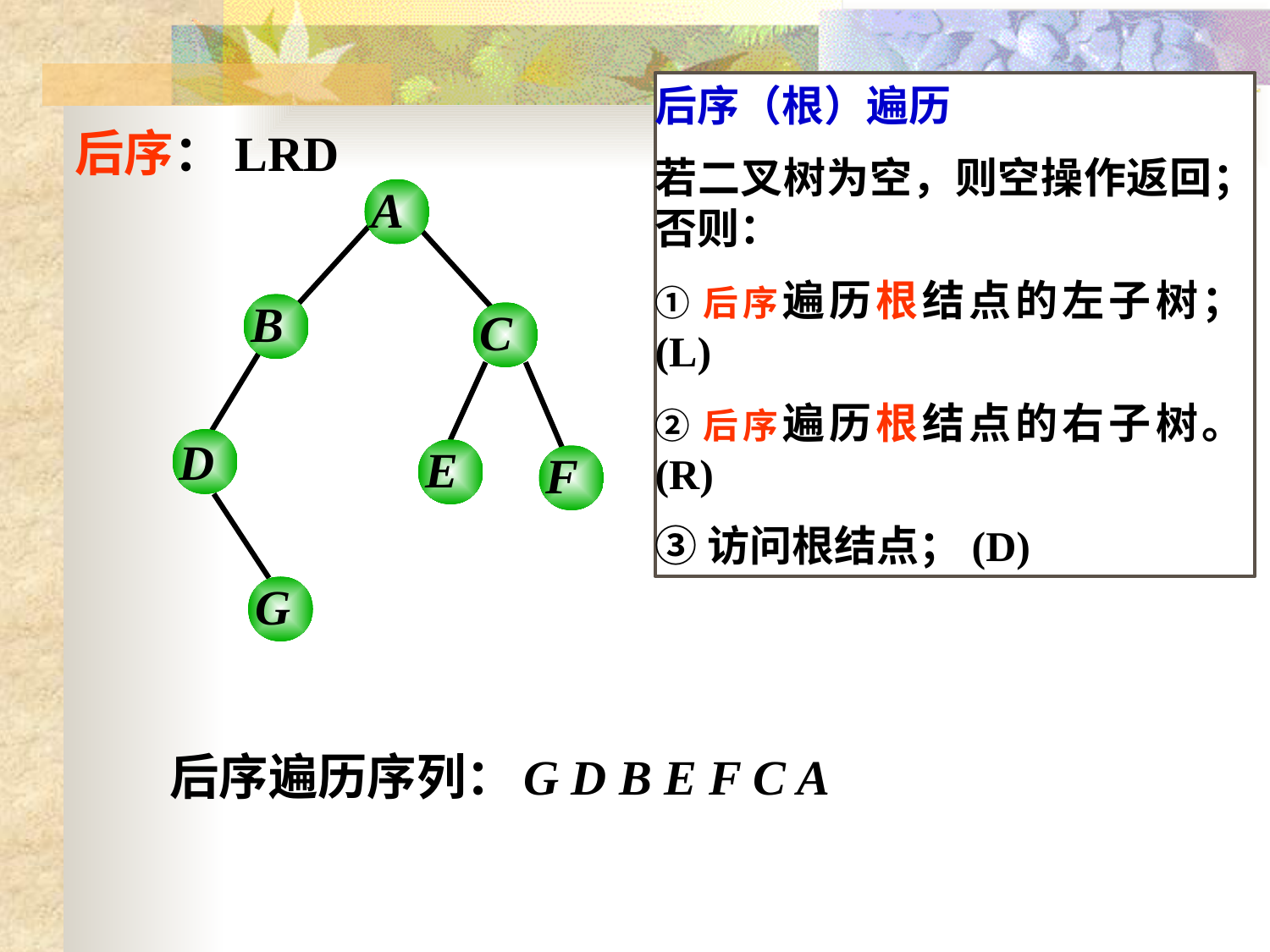

后序（根）遍历
若二叉树为空，则空操作返回；否则：
①后序遍历根结点的左子树；(L)
②后序遍历根结点的右子树。(R)
③访问根结点；(D)
后序：LRD
A

B

C

D

E

F

G

后序遍历序列：
G D B E F C A